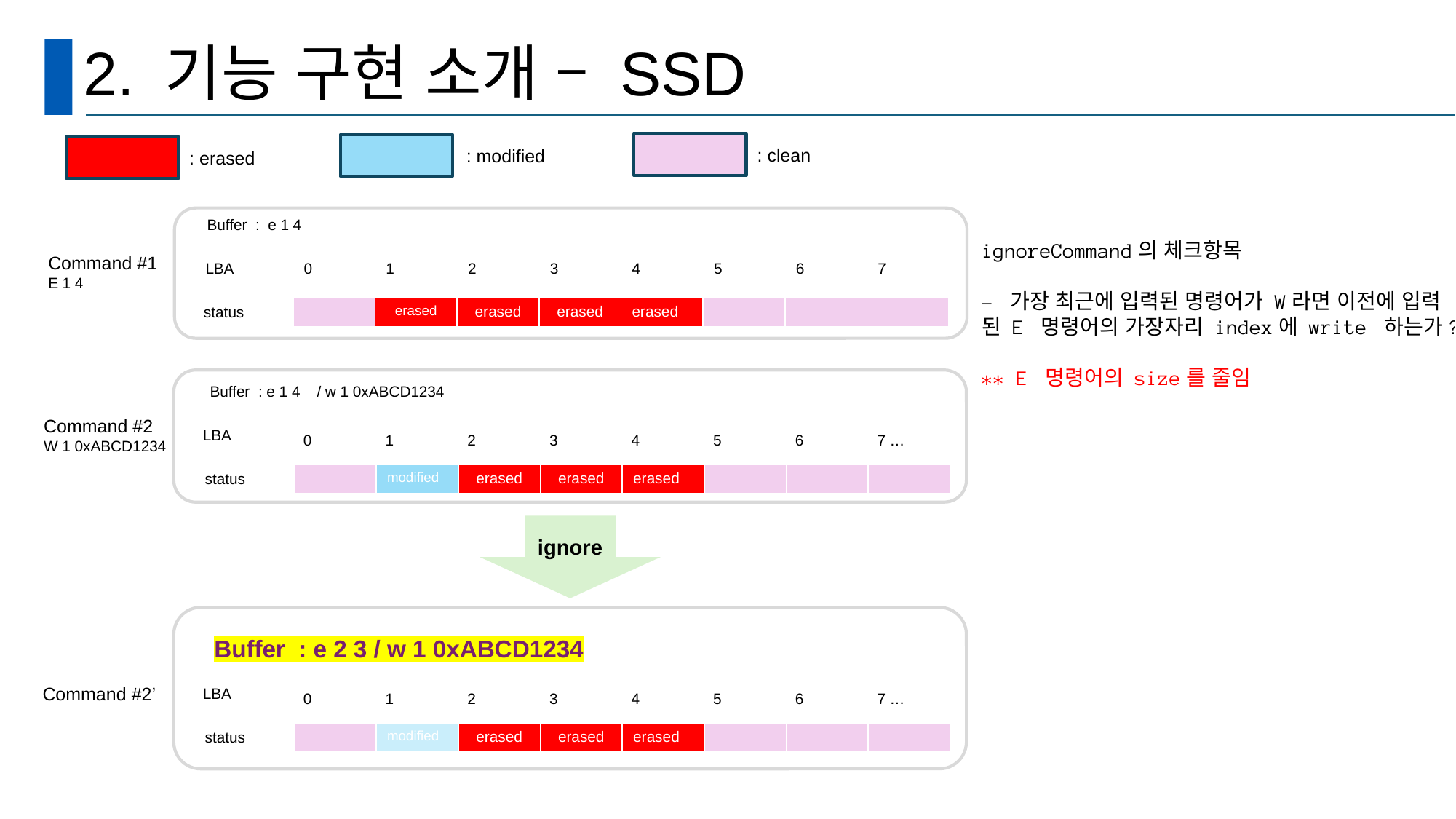

# 2. 기능 구현 소개 – SSD

: clean
: modified
: erased

Buffer  :  e 1 4
ignoreCommand의 체크항목

- 가장 최근에 입력된 명령어가 W라면 이전에 입력 된 E 명령어의 가장자리 index에 write 하는가?
** E 명령어의 size를 줄임
Command #1
E 1 4
LBA
| 0 | 1 | 2 | 3 | 4 | 5 | 6 | 7 |
| --- | --- | --- | --- | --- | --- | --- | --- |
status
|  | erased | erased | erased | erased |  |  |  |
| --- | --- | --- | --- | --- | --- | --- | --- |

Buffer  : e 1 4    / w 1 0xABCD1234
Command #2
W 1 0xABCD1234
LBA
| 0 | 1 | 2 | 3 | 4 | 5 | 6 | 7 … |
| --- | --- | --- | --- | --- | --- | --- | --- |
status
|  | modified | erased | erased | erased |  |  |  |
| --- | --- | --- | --- | --- | --- | --- | --- |
ignore

Buffer  : e 2 3 / w 1 0xABCD1234
Command #2’
LBA
| 0 | 1 | 2 | 3 | 4 | 5 | 6 | 7 … |
| --- | --- | --- | --- | --- | --- | --- | --- |
status
|  | modified | erased | erased | erased |  |  |  |
| --- | --- | --- | --- | --- | --- | --- | --- |